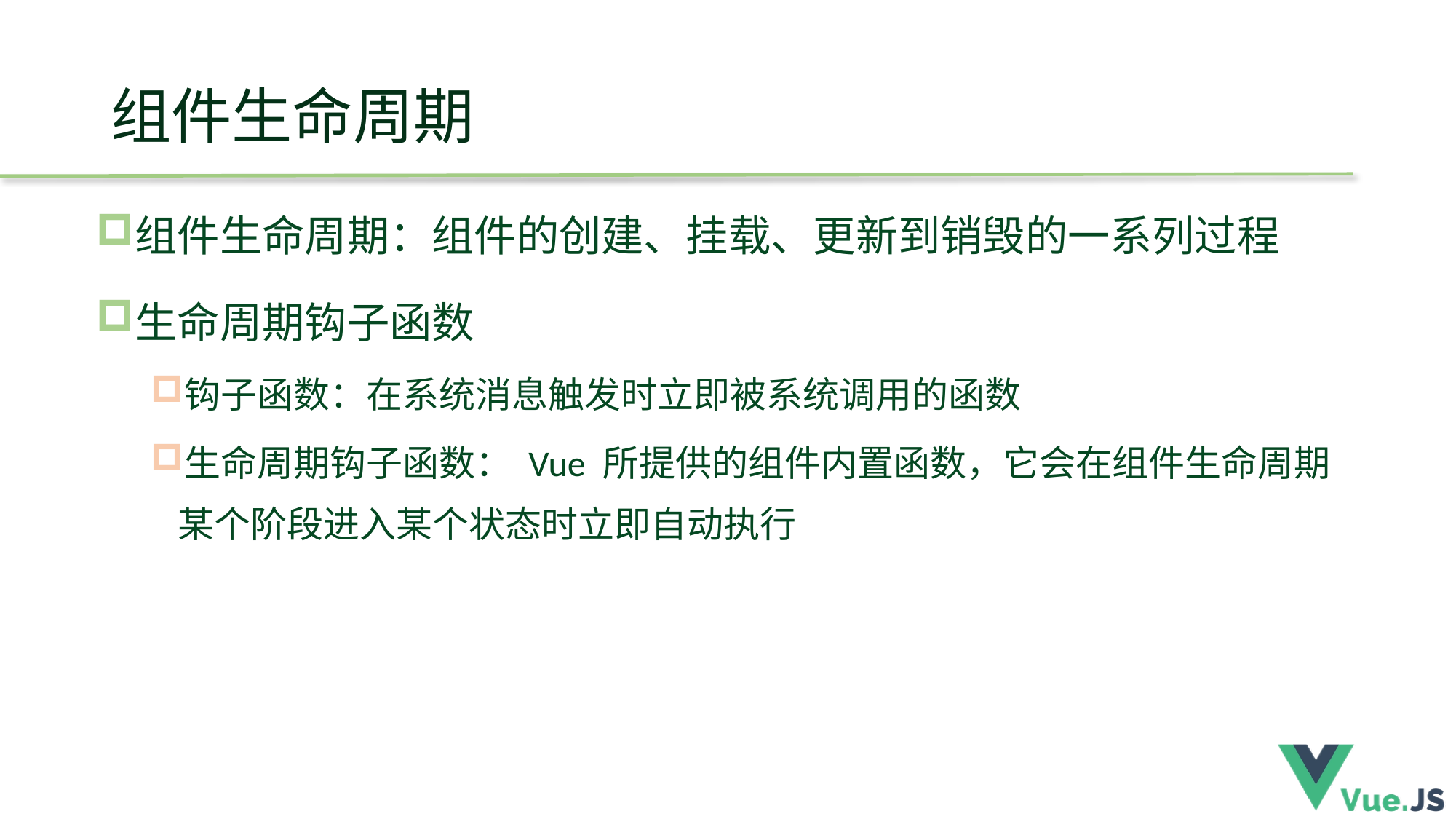

# 组件生命周期
组件生命周期：组件的创建、挂载、更新到销毁的一系列过程
生命周期钩子函数
钩子函数：在系统消息触发时立即被系统调用的函数
生命周期钩子函数： Vue 所提供的组件内置函数，它会在组件生命周期某个阶段进入某个状态时立即自动执行